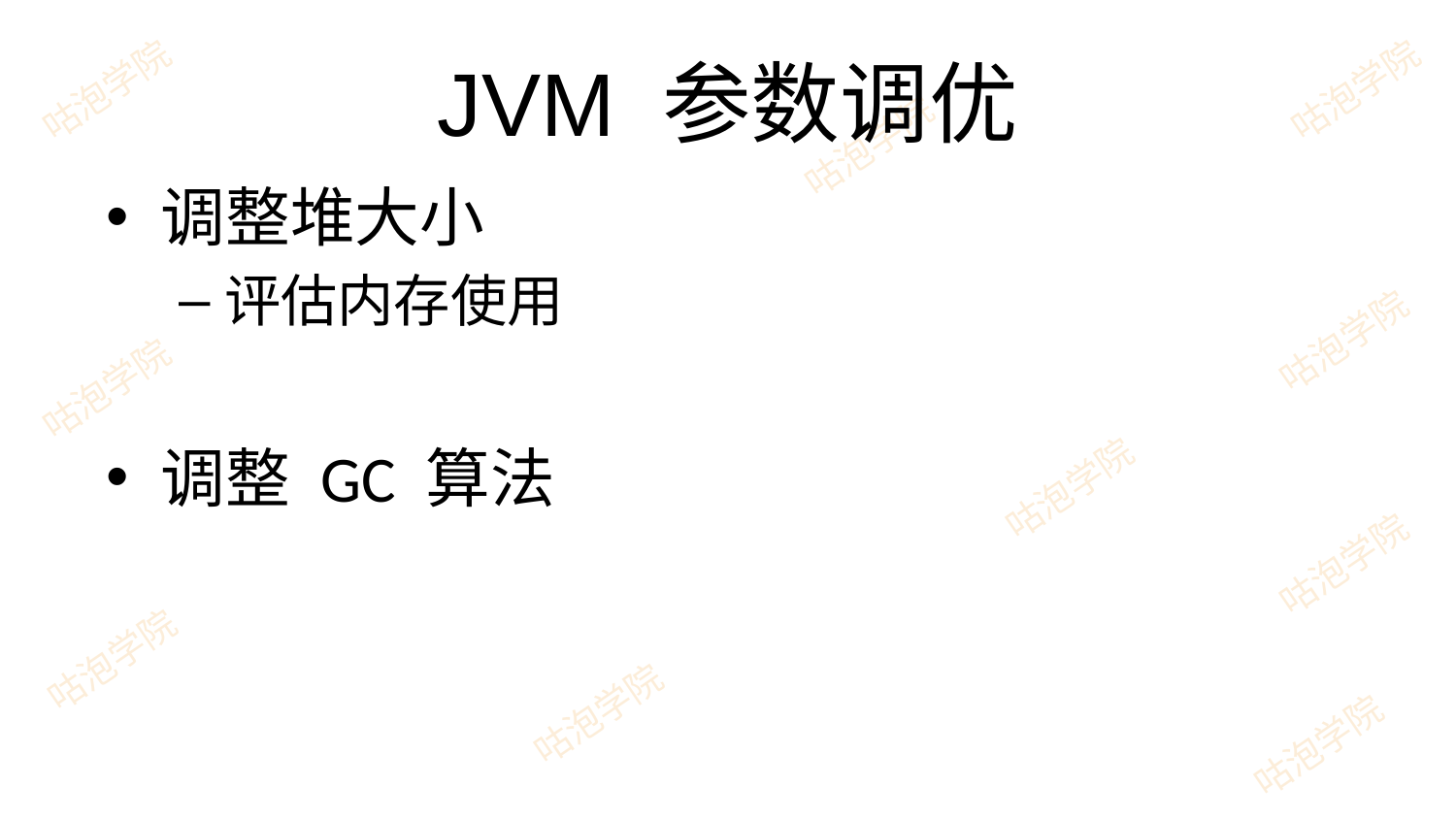

# JVM 参数调优
调整堆大小
评估内存使用

调整 GC 算法